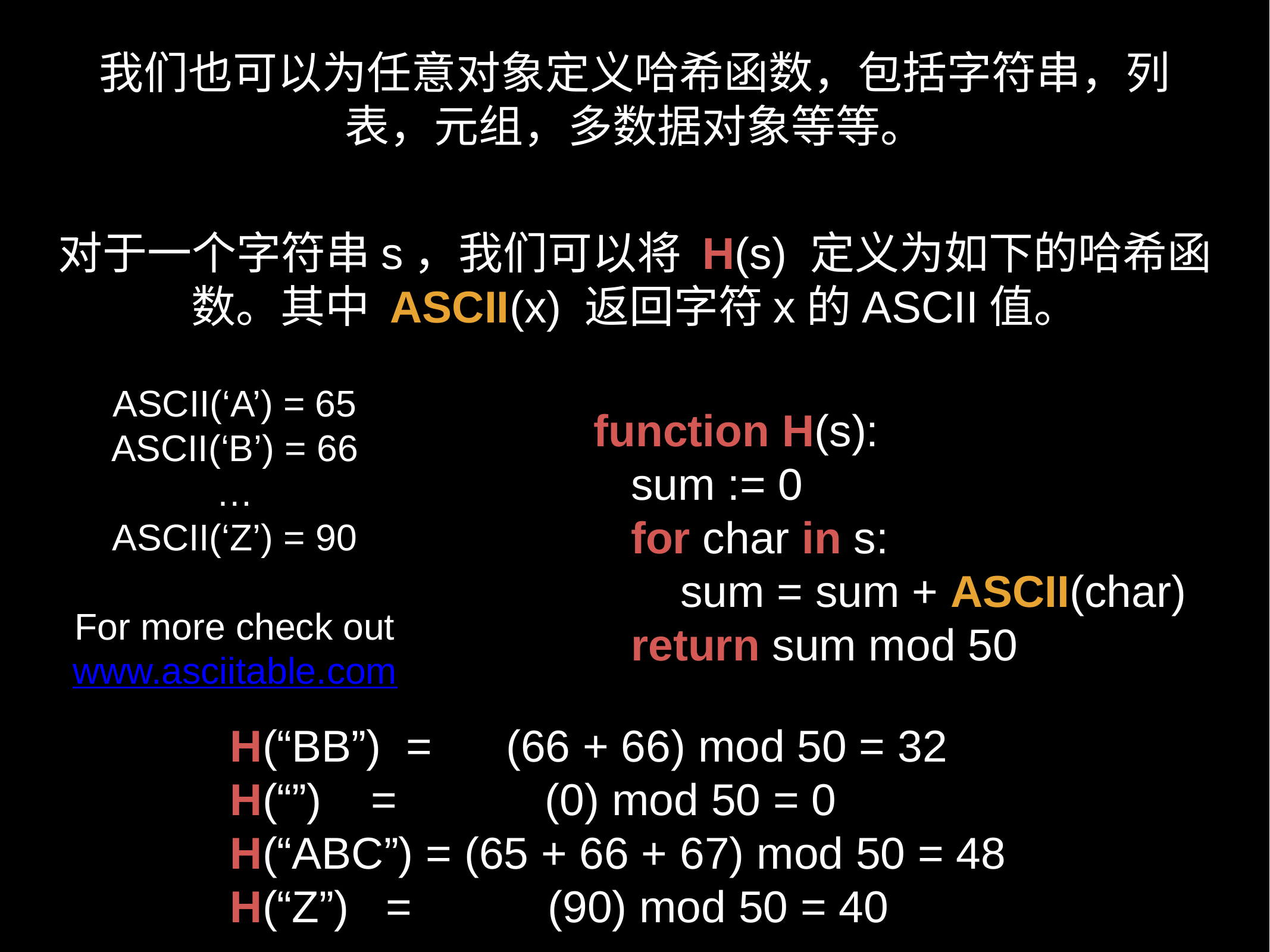

我们也可以为任意对象定义哈希函数，包括字符串，列表，元组，多数据对象等等。
对于一个字符串s，我们可以将 H(s) 定义为如下的哈希函数。其中 ASCII(x) 返回字符x的ASCII值。
ASCII(‘A’) = 65
ASCII(‘B’) = 66
…
ASCII(‘Z’) = 90

For more check out
www.asciitable.com
function H(s):
   sum := 0
   for char in s:
       sum = sum + ASCII(char)
   return sum mod 50
H(“BB”)  =      (66 + 66) mod 50 = 32
H(“”)    =            (0) mod 50 = 0
H(“ABC”) = (65 + 66 + 67) mod 50 = 48
H(“Z”)   =           (90) mod 50 = 40